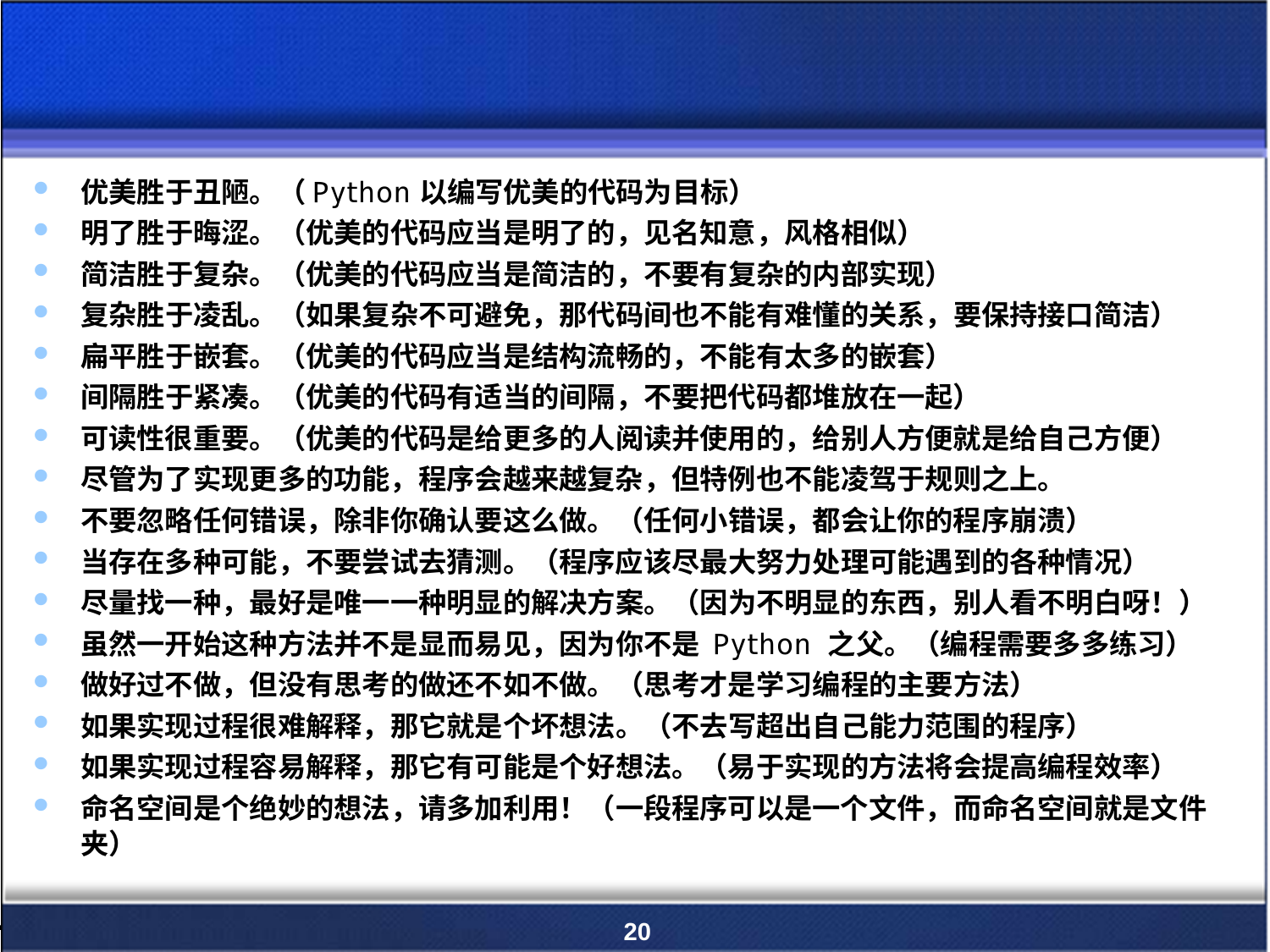

#
优美胜于丑陋。（Python以编写优美的代码为目标）
明了胜于晦涩。（优美的代码应当是明了的，见名知意，风格相似）
简洁胜于复杂。（优美的代码应当是简洁的，不要有复杂的内部实现）
复杂胜于凌乱。（如果复杂不可避免，那代码间也不能有难懂的关系，要保持接口简洁）
扁平胜于嵌套。（优美的代码应当是结构流畅的，不能有太多的嵌套）
间隔胜于紧凑。（优美的代码有适当的间隔，不要把代码都堆放在一起）
可读性很重要。（优美的代码是给更多的人阅读并使用的，给别人方便就是给自己方便）
尽管为了实现更多的功能，程序会越来越复杂，但特例也不能凌驾于规则之上。
不要忽略任何错误，除非你确认要这么做。（任何小错误，都会让你的程序崩溃）
当存在多种可能，不要尝试去猜测。（程序应该尽最大努力处理可能遇到的各种情况）
尽量找一种，最好是唯一一种明显的解决方案。（因为不明显的东西，别人看不明白呀！）
虽然一开始这种方法并不是显而易见，因为你不是 Python 之父。（编程需要多多练习）
做好过不做，但没有思考的做还不如不做。（思考才是学习编程的主要方法）
如果实现过程很难解释，那它就是个坏想法。（不去写超出自己能力范围的程序）
如果实现过程容易解释，那它有可能是个好想法。（易于实现的方法将会提高编程效率）
命名空间是个绝妙的想法，请多加利用！（一段程序可以是一个文件，而命名空间就是文件夹）

20